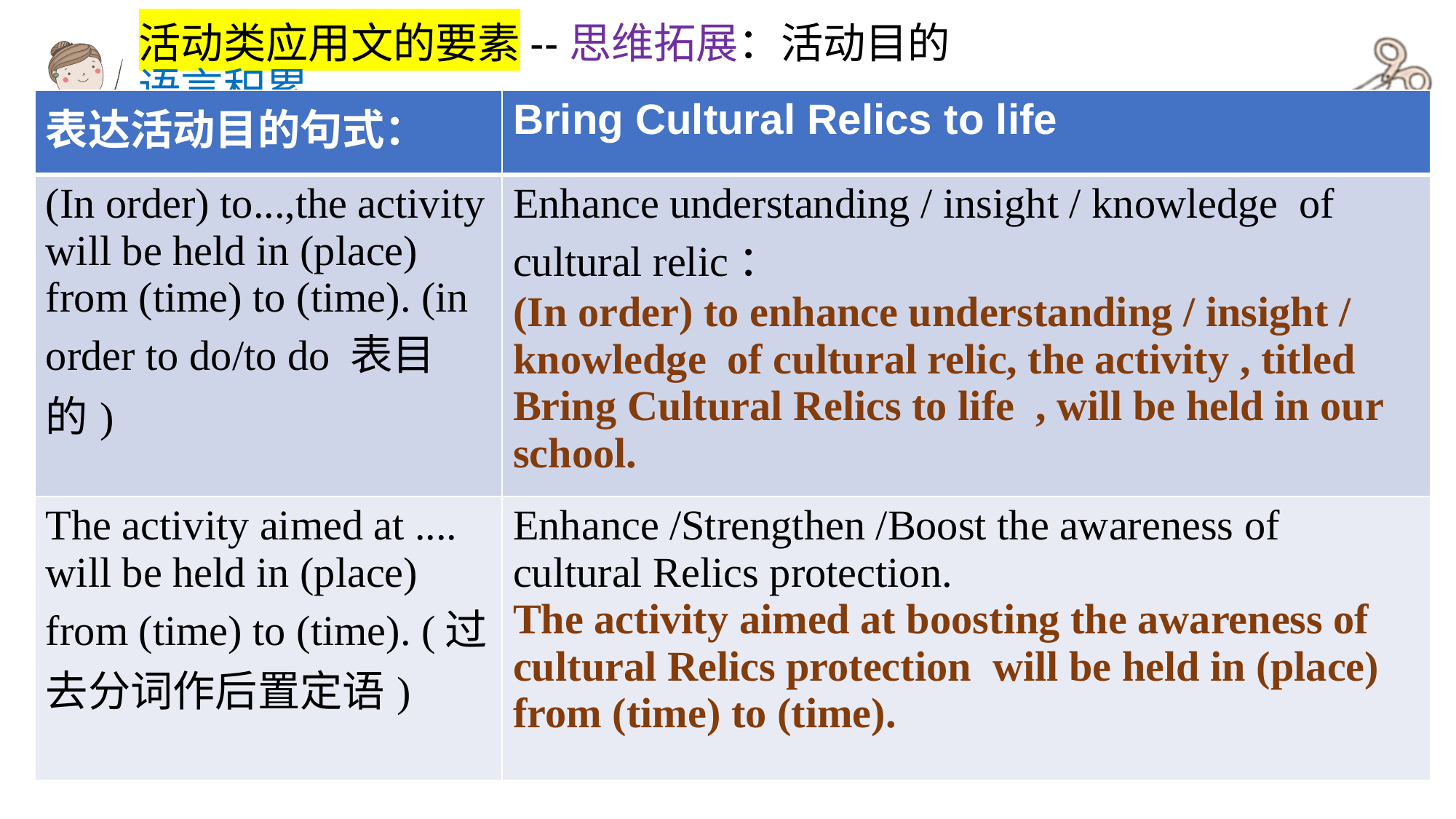

活动类应用文的要素--思维拓展：活动目的
语言积累
| 表达活动目的句式： | Bring Cultural Relics to life |
| --- | --- |
| (In order) to...,the activity will be held in (place) from (time) to (time). (in order to do/to do 表目的) | Enhance understanding / insight / knowledge of cultural relic： (In order) to enhance understanding / insight / knowledge of cultural relic, the activity , titled Bring Cultural Relics to life , will be held in our school. |
| The activity aimed at .... will be held in (place) from (time) to (time). (过去分词作后置定语) | Enhance /Strengthen /Boost the awareness of cultural Relics protection. The activity aimed at boosting the awareness of cultural Relics protection will be held in (place) from (time) to (time). |